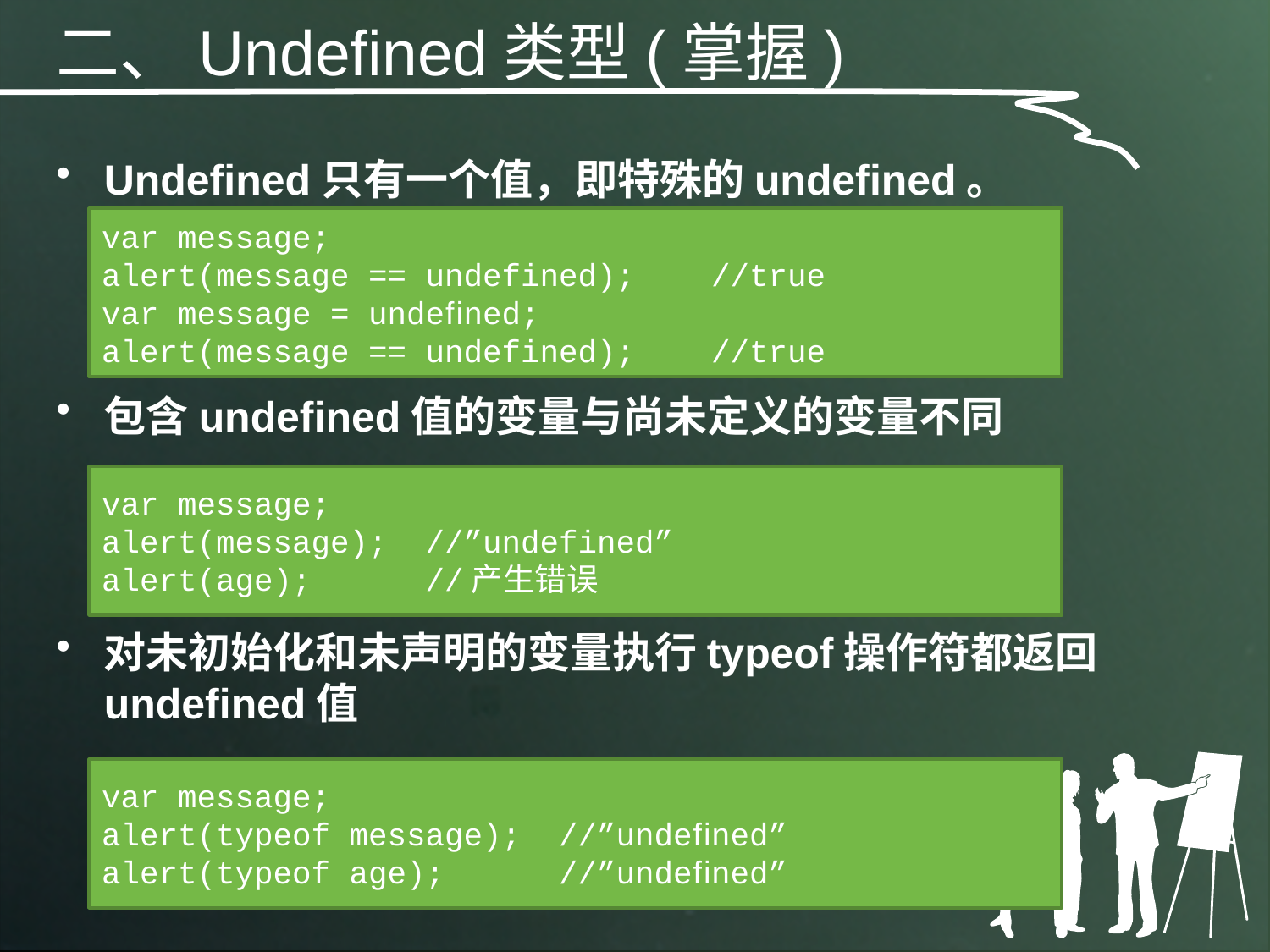

二、Undefined类型(掌握)

Undefined只有一个值，即特殊的undefined。

包含undefined值的变量与尚未定义的变量不同

对未初始化和未声明的变量执行typeof操作符都返回undefined值
var message;
alert(message == undefined);    //true
var message = undeﬁned;
alert(message == undefined);    //true
var message;
alert(message);  //”undefined”
alert(age);      //产生错误
var message;
alert(typeof message);  //”undeﬁned”
alert(typeof age);      //”undeﬁned”